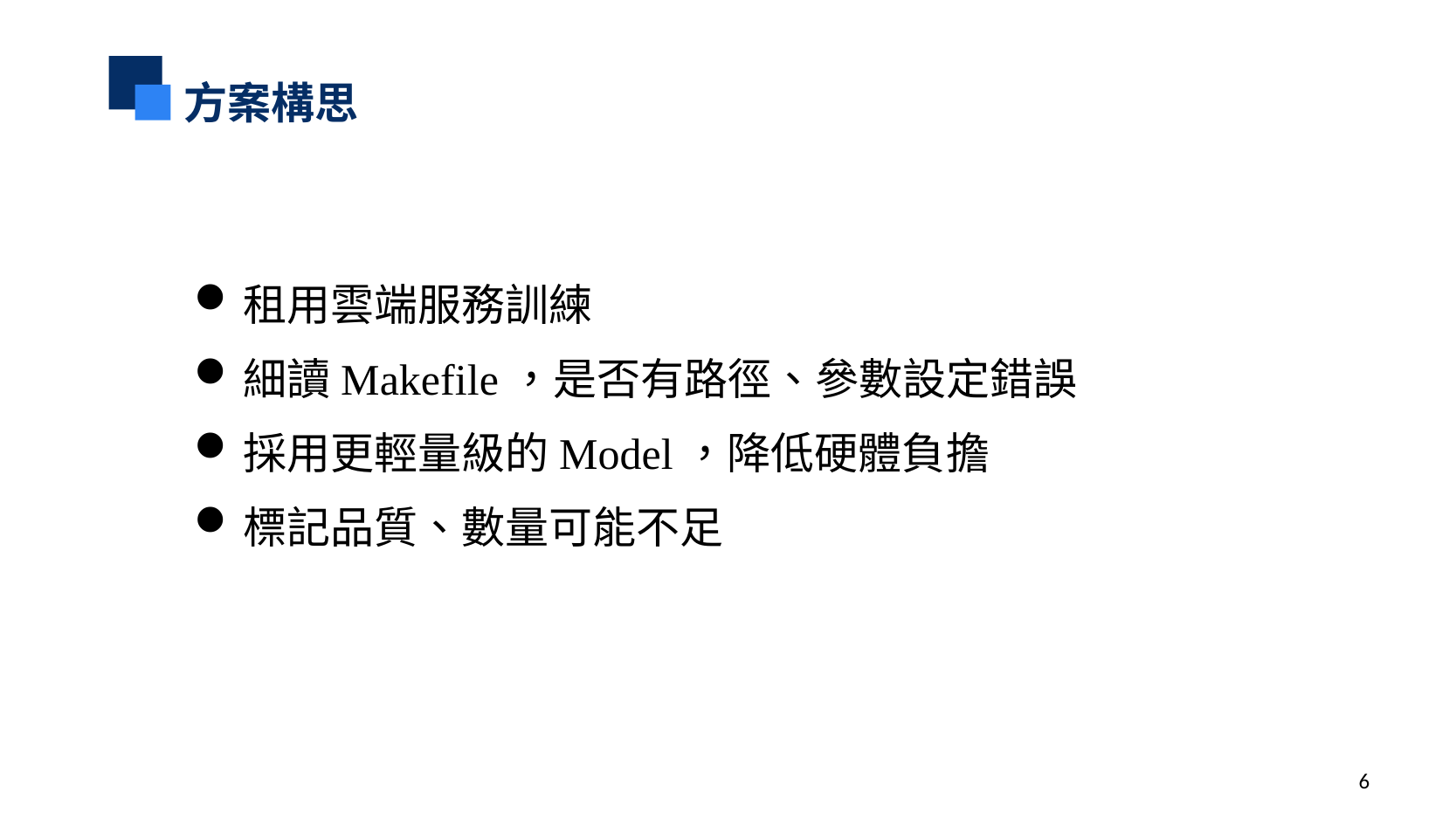

方案構思

租用雲端服務訓練
細讀Makefile，是否有路徑、參數設定錯誤
採用更輕量級的Model，降低硬體負擔
標記品質、數量可能不足
6